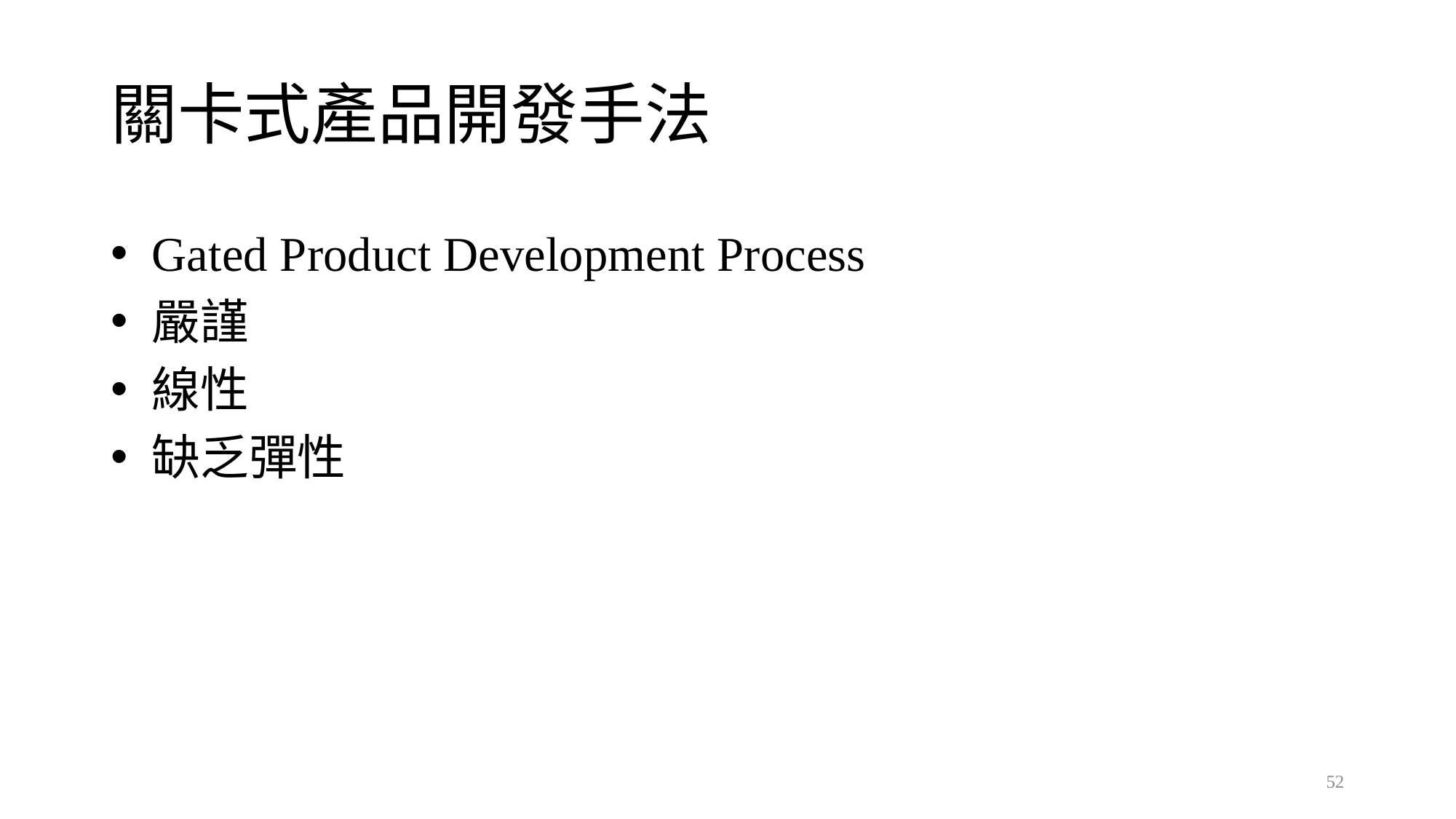

# 關卡式產品開發手法
Gated Product Development Process
嚴謹
線性
缺乏彈性

52